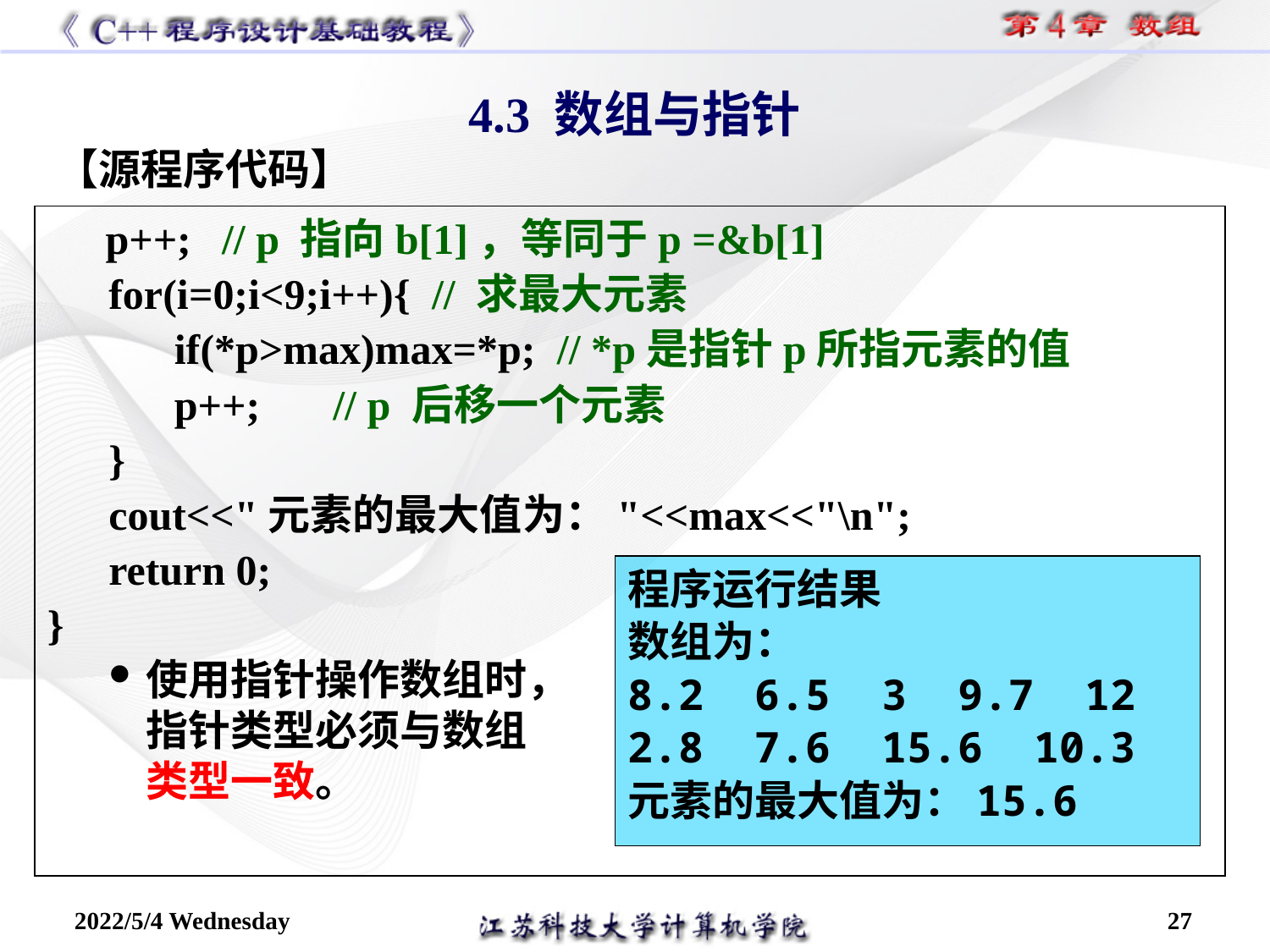

4.3 数组与指针
【源程序代码】
	 p++; 	// p 指向b[1]，等同于p =&b[1]
for(i=0;i<9;i++){  // 求最大元素
if(*p>max)max=*p;  // *p是指针p所指元素的值
p++; 	// p 后移一个元素
}
cout<<"元素的最大值为："<<max<<"\n";
return 0;
}
使用指针操作数组时，
指针类型必须与数组
类型一致。
程序运行结果
数组为：
8.2  6.5  3  9.7  12
2.8  7.6  15.6  10.3
元素的最大值为：15.6